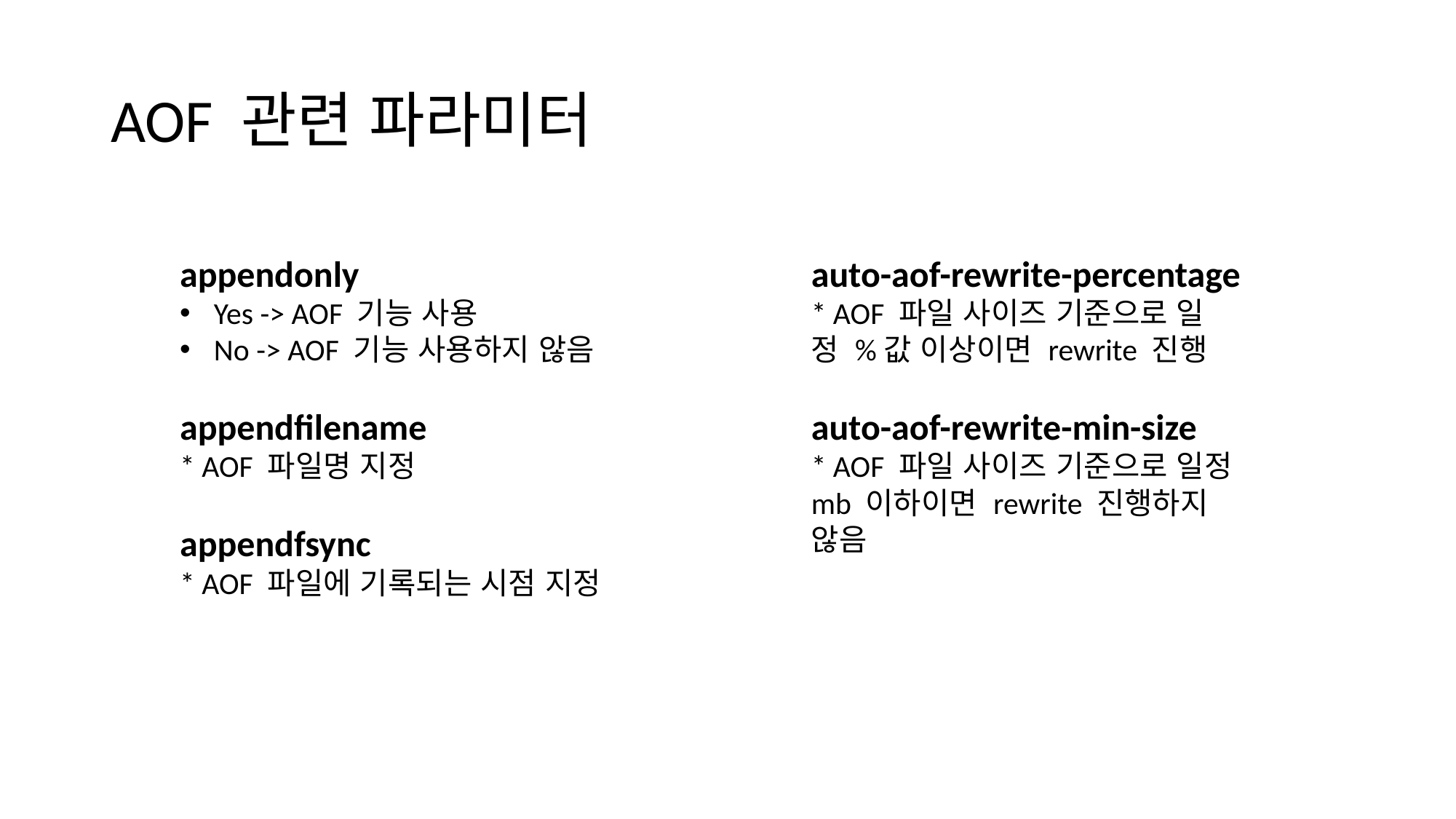

# AOF 관련 파라미터
appendonly
Yes -> AOF 기능 사용
No -> AOF 기능 사용하지 않음

appendfilename
* AOF 파일명 지정

appendfsync
* AOF 파일에 기록되는 시점 지정

auto-aof-rewrite-percentage
* AOF 파일 사이즈 기준으로 일정 %값 이상이면 rewrite 진행

auto-aof-rewrite-min-size
* AOF 파일 사이즈 기준으로 일정 mb 이하이면 rewrite 진행하지 않음